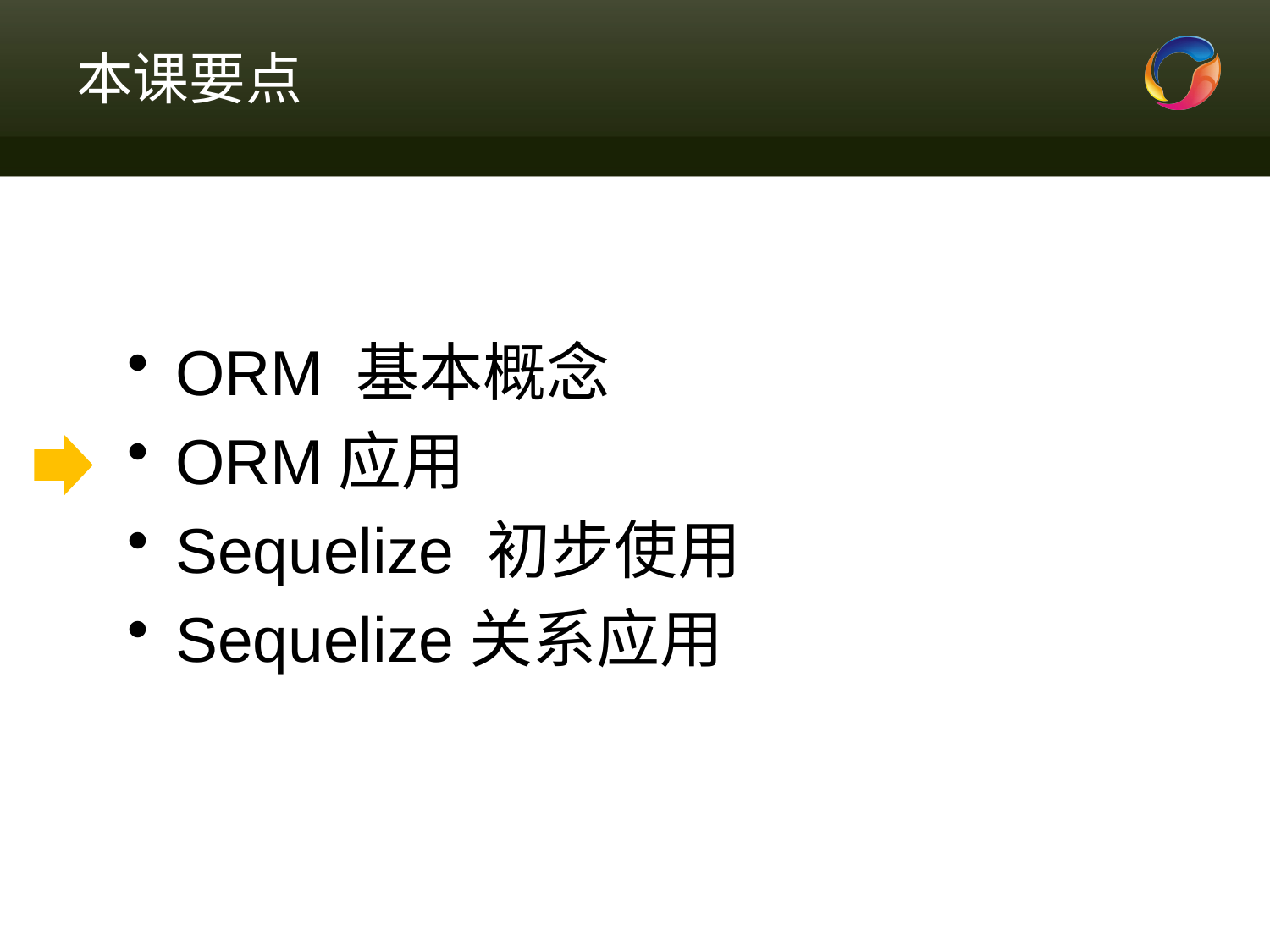

# 本课要点
ORM 基本概念
ORM应用
Sequelize 初步使用
Sequelize关系应用